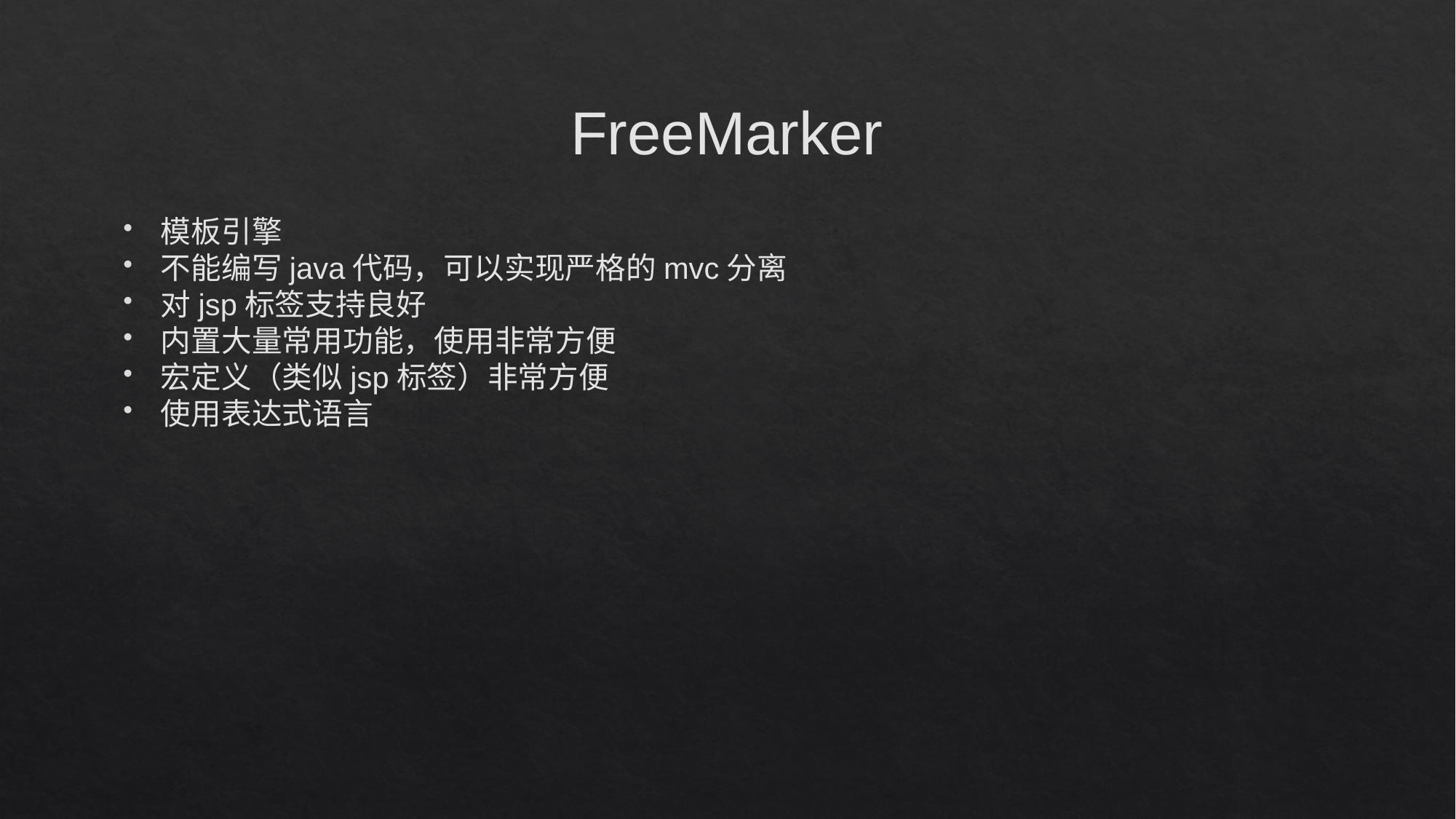

FreeMarker
模板引擎
不能编写java代码，可以实现严格的mvc分离
对jsp标签支持良好
内置大量常用功能，使用非常方便
宏定义（类似jsp标签）非常方便
使用表达式语言